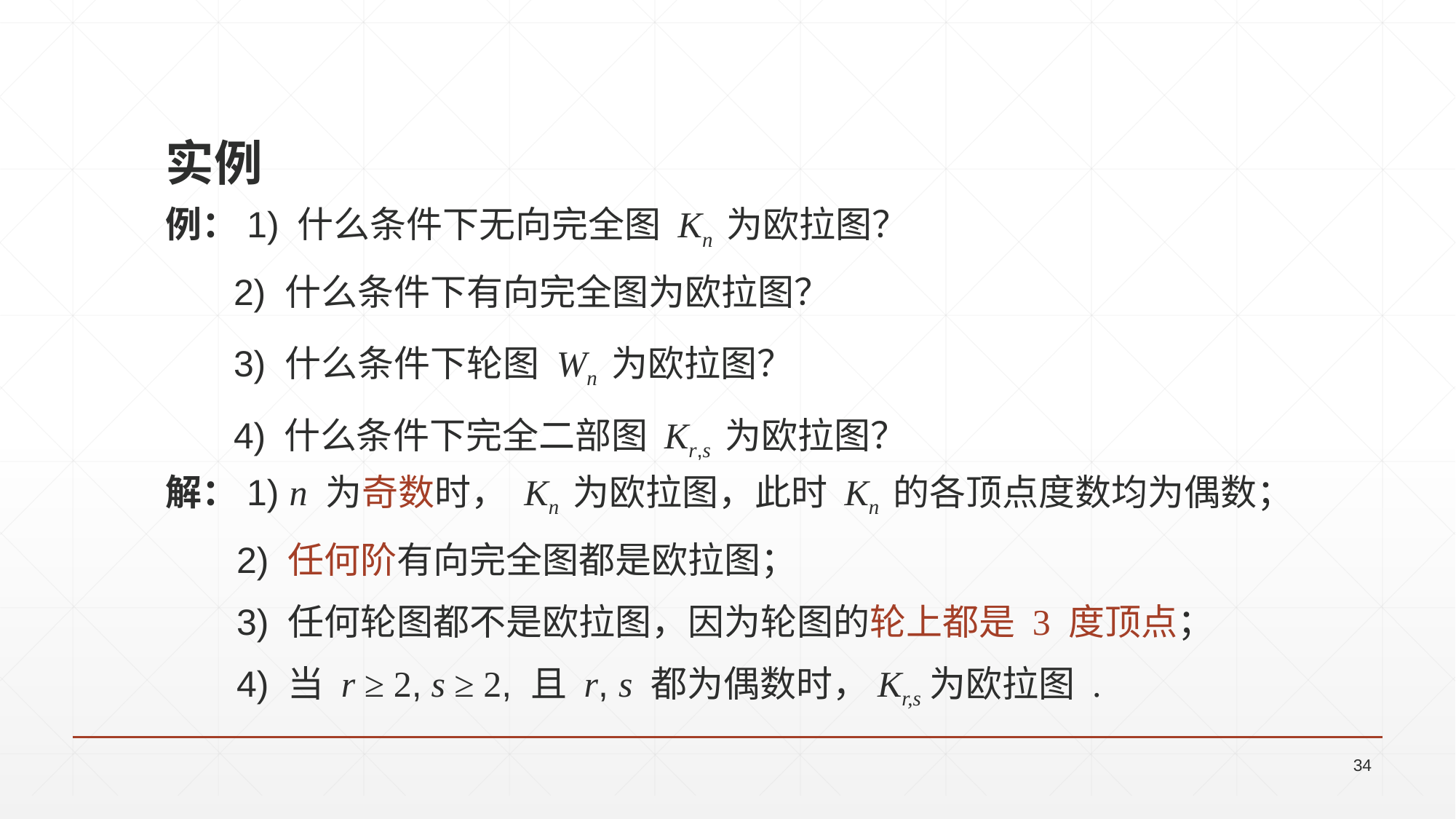

实例
例：1) 什么条件下无向完全图 Kn 为欧拉图？
	    2) 什么条件下有向完全图为欧拉图？
	    3) 什么条件下轮图 Wn 为欧拉图？
	    4) 什么条件下完全二部图 Kr,s 为欧拉图？
解：1) n 为奇数时， Kn 为欧拉图，此时 Kn 的各顶点度数均为偶数；
       2) 任何阶有向完全图都是欧拉图；
       3) 任何轮图都不是欧拉图，因为轮图的轮上都是 3 度顶点；
       4) 当 r ≥ 2, s ≥ 2, 且 r, s 都为偶数时，Kr,s为欧拉图 .
34